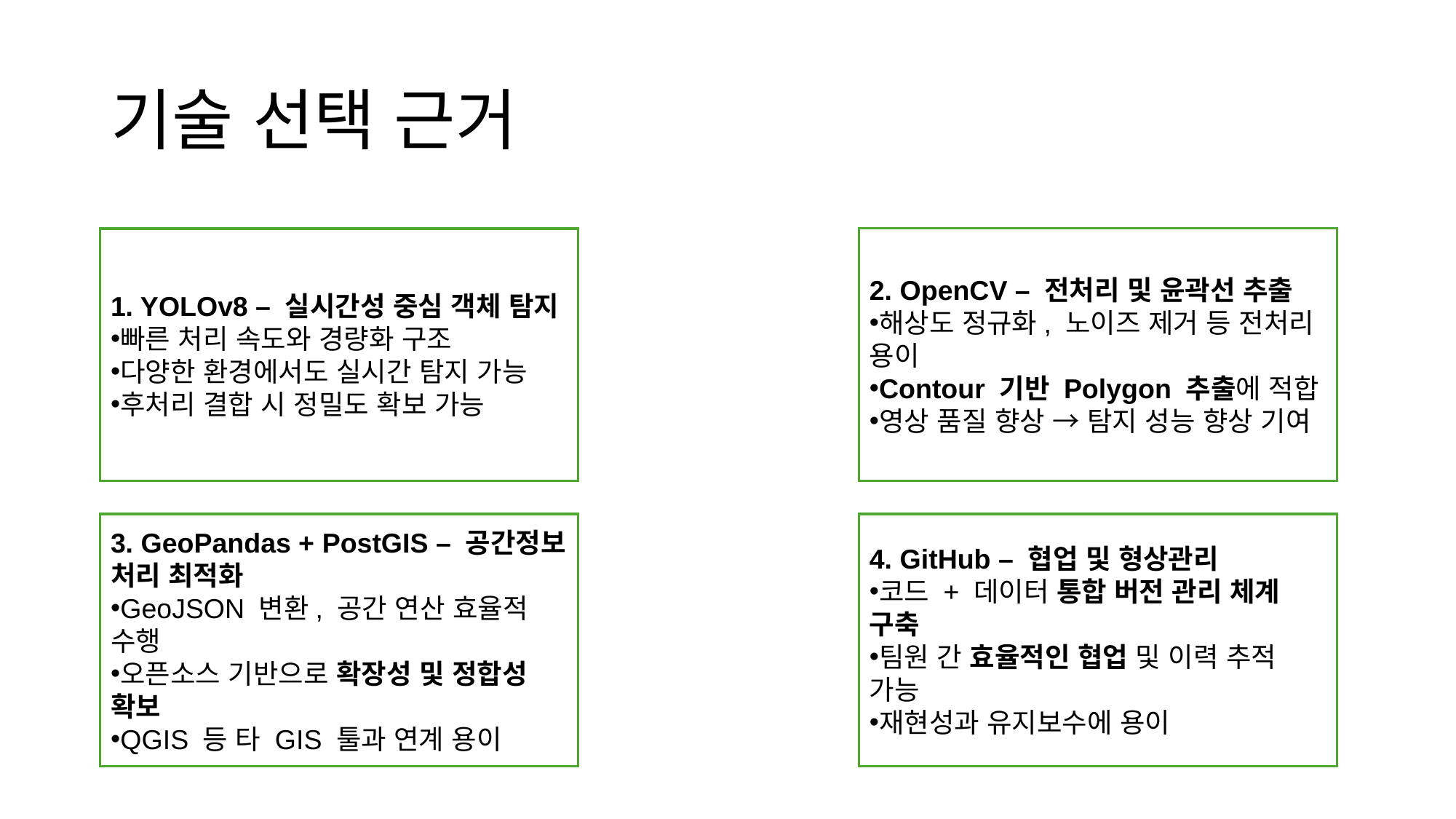

# 기술 선택 근거
2. OpenCV – 전처리 및 윤곽선 추출
해상도 정규화, 노이즈 제거 등 전처리 용이
Contour 기반 Polygon 추출에 적합
영상 품질 향상 → 탐지 성능 향상 기여
1. YOLOv8 – 실시간성 중심 객체 탐지
빠른 처리 속도와 경량화 구조
다양한 환경에서도 실시간 탐지 가능
후처리 결합 시 정밀도 확보 가능
4. GitHub – 협업 및 형상관리
코드 + 데이터 통합 버전 관리 체계 구축
팀원 간 효율적인 협업 및 이력 추적 가능
재현성과 유지보수에 용이
3. GeoPandas + PostGIS – 공간정보 처리 최적화
GeoJSON 변환, 공간 연산 효율적 수행
오픈소스 기반으로 확장성 및 정합성 확보
QGIS 등 타 GIS 툴과 연계 용이